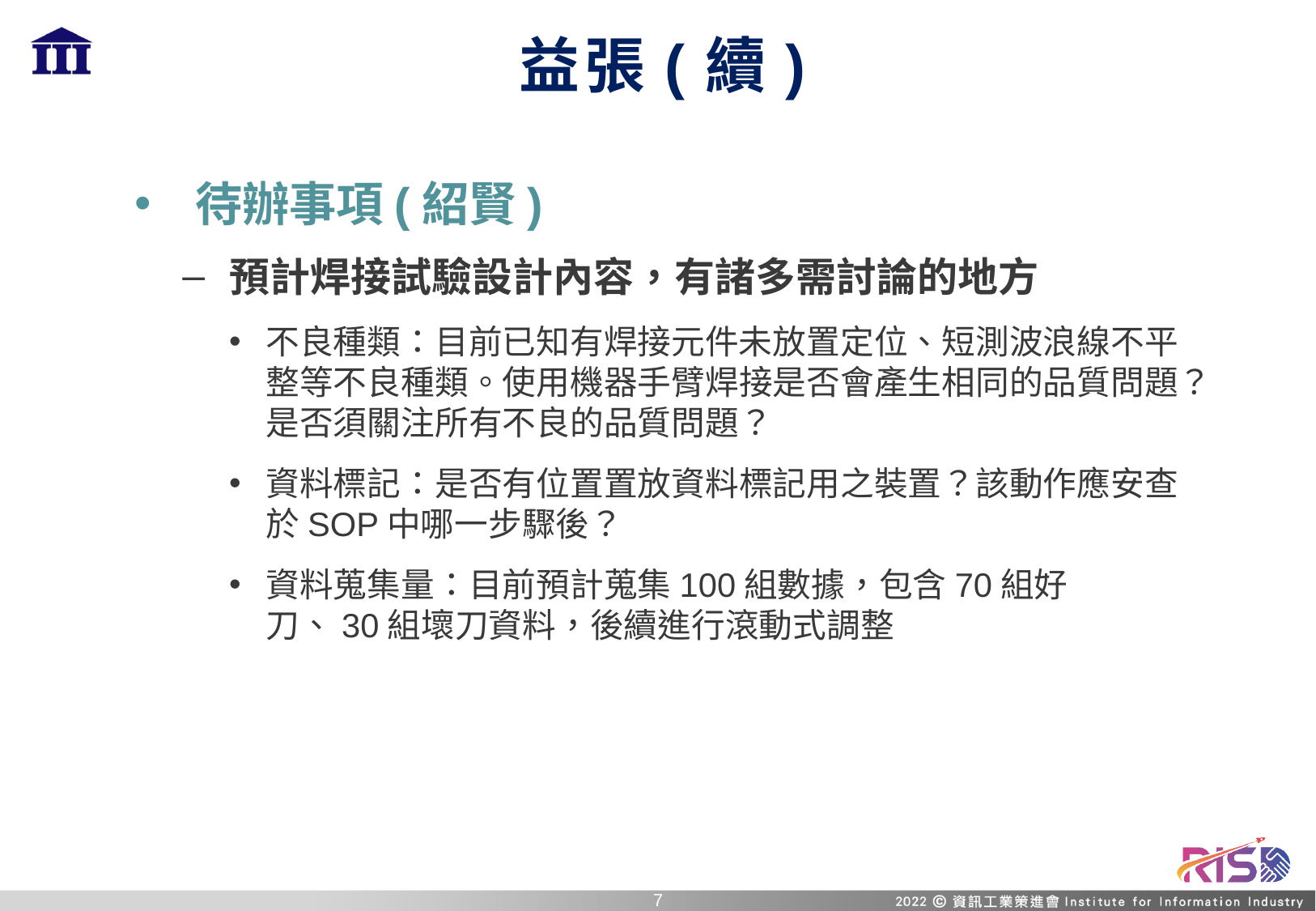

# 益張(續)
待辦事項(紹賢)
預計焊接試驗設計內容，有諸多需討論的地方
不良種類：目前已知有焊接元件未放置定位、短測波浪線不平整等不良種類。使用機器手臂焊接是否會產生相同的品質問題？是否須關注所有不良的品質問題？
資料標記：是否有位置置放資料標記用之裝置？該動作應安查於SOP中哪一步驟後？
資料蒐集量：目前預計蒐集100組數據，包含70組好刀、30組壞刀資料，後續進行滾動式調整
7